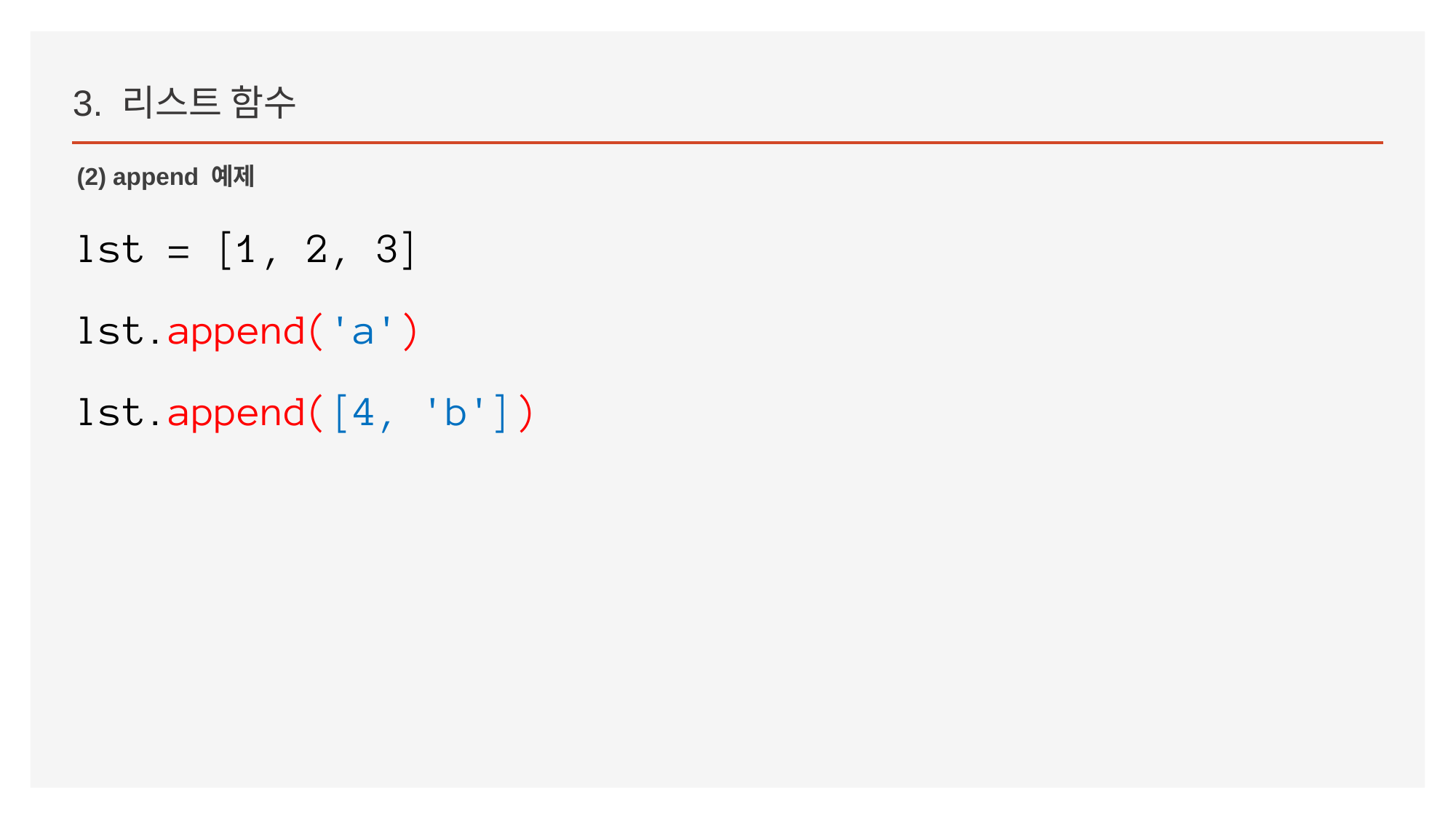

3. 리스트 함수
(2) append 예제
lst = [1, 2, 3]
lst.append('a')
lst.append([4, 'b'])